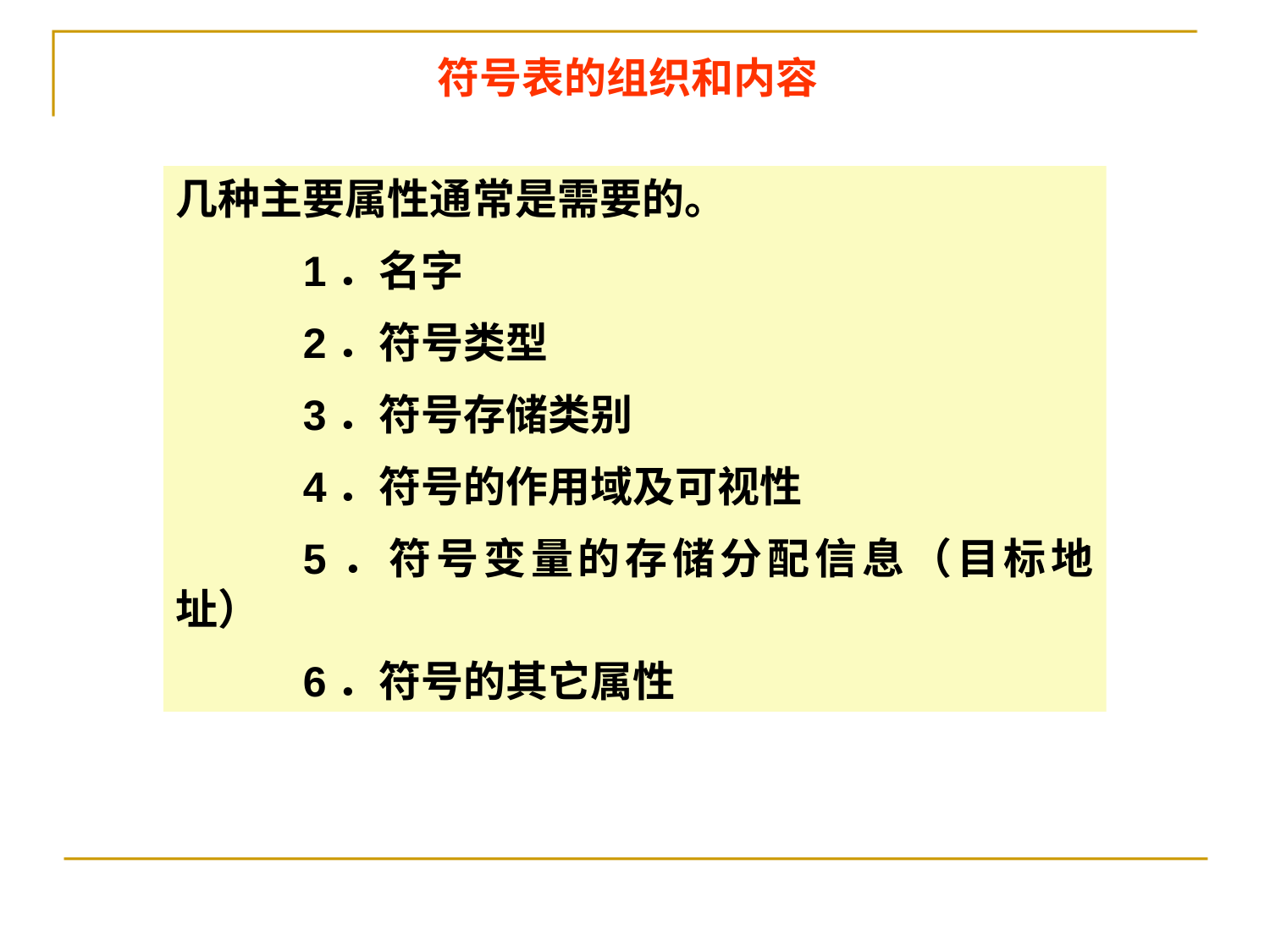

# 符号表的组织和内容
几种主要属性通常是需要的。
	1．名字
	2．符号类型
	3．符号存储类别
	4．符号的作用域及可视性
	5．符号变量的存储分配信息（目标地址）
	6．符号的其它属性